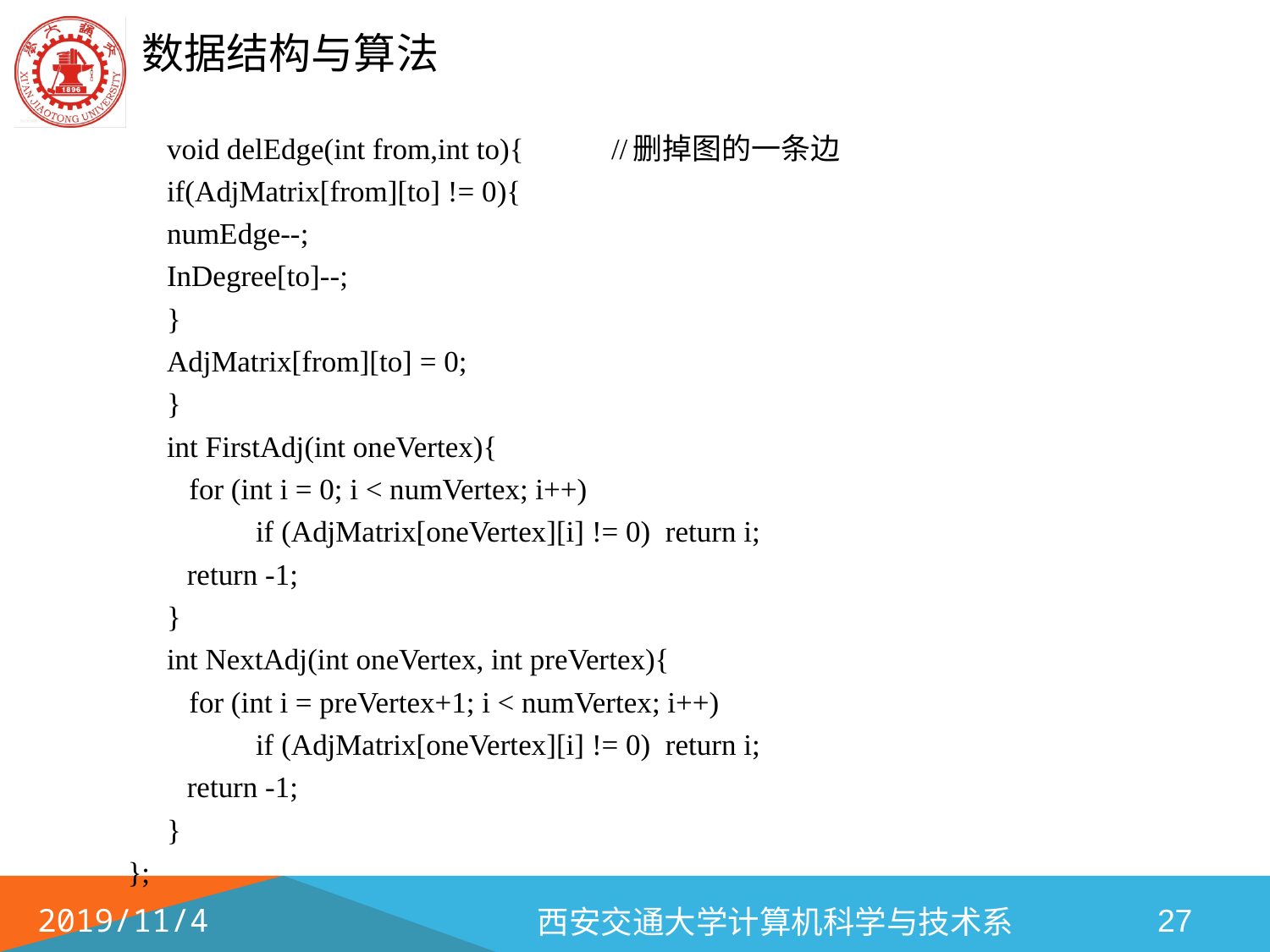

void delEdge(int from,int to){        	//删掉图的一条边
		if(AdjMatrix[from][to] != 0){
			numEdge--;
			InDegree[to]--;
		}
		AdjMatrix[from][to] = 0;
	}
	int FirstAdj(int oneVertex){
	   for (int i = 0; i < numVertex; i++)
            	if (AdjMatrix[oneVertex][i] != 0)  return i;
        return -1;
	}
	int NextAdj(int oneVertex, int preVertex){
	   for (int i = preVertex+1; i < numVertex; i++)
            	if (AdjMatrix[oneVertex][i] != 0)  return i;
        return -1;
	}
};